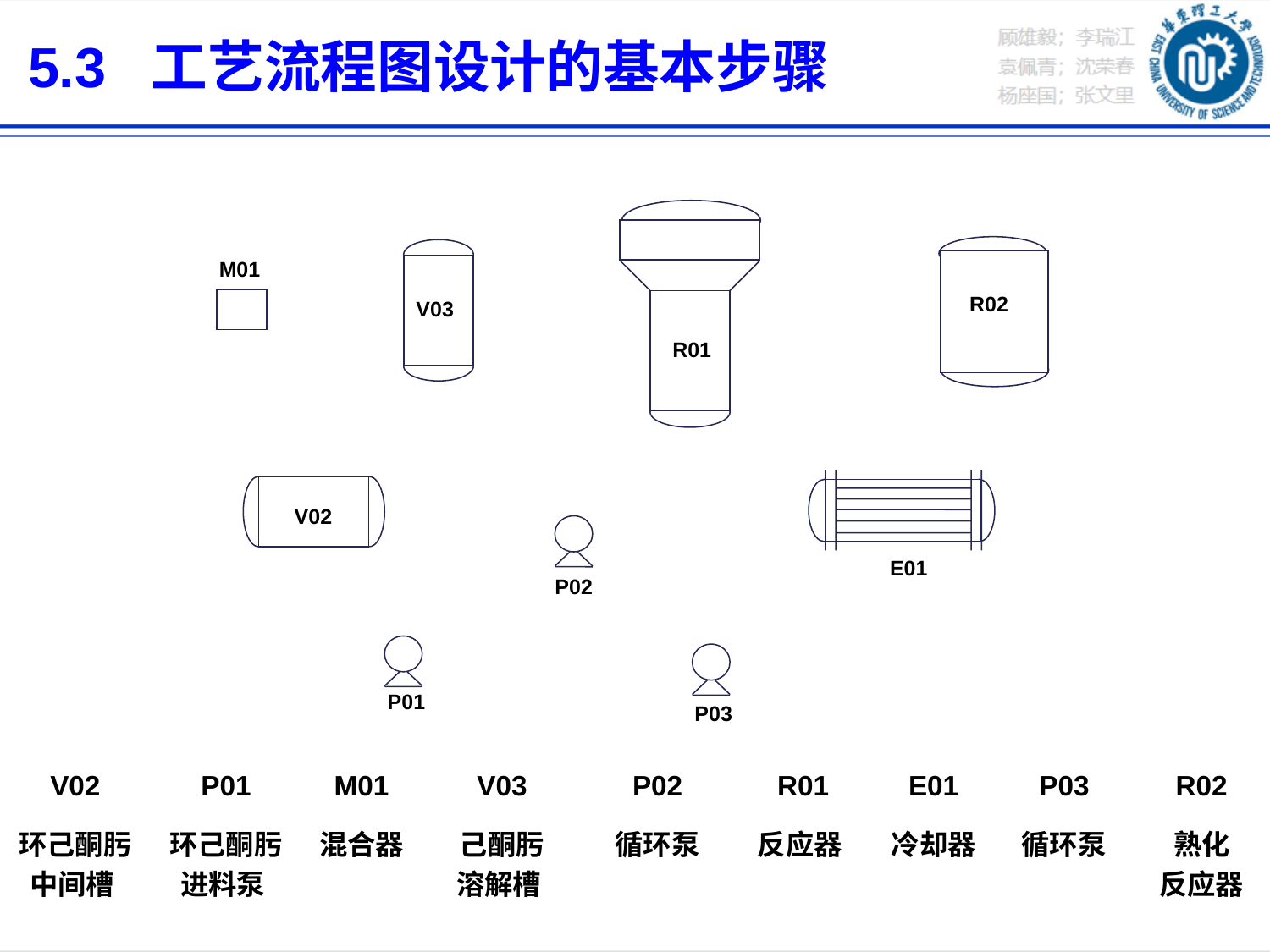

5.3  工艺流程图设计的基本步骤

M01

R02
V03

R01

V02

E01
P02

P01
P03
| V02 | P01 | M01 | V03 | P02 | R01 | E01 | P03 | R02 |
| --- | --- | --- | --- | --- | --- | --- | --- | --- |
| 环己酮肟 中间槽 | 环己酮肟 进料泵 | 混合器 | 己酮肟 溶解槽 | 循环泵 | 反应器 | 冷却器 | 循环泵 | 熟化 反应器 |